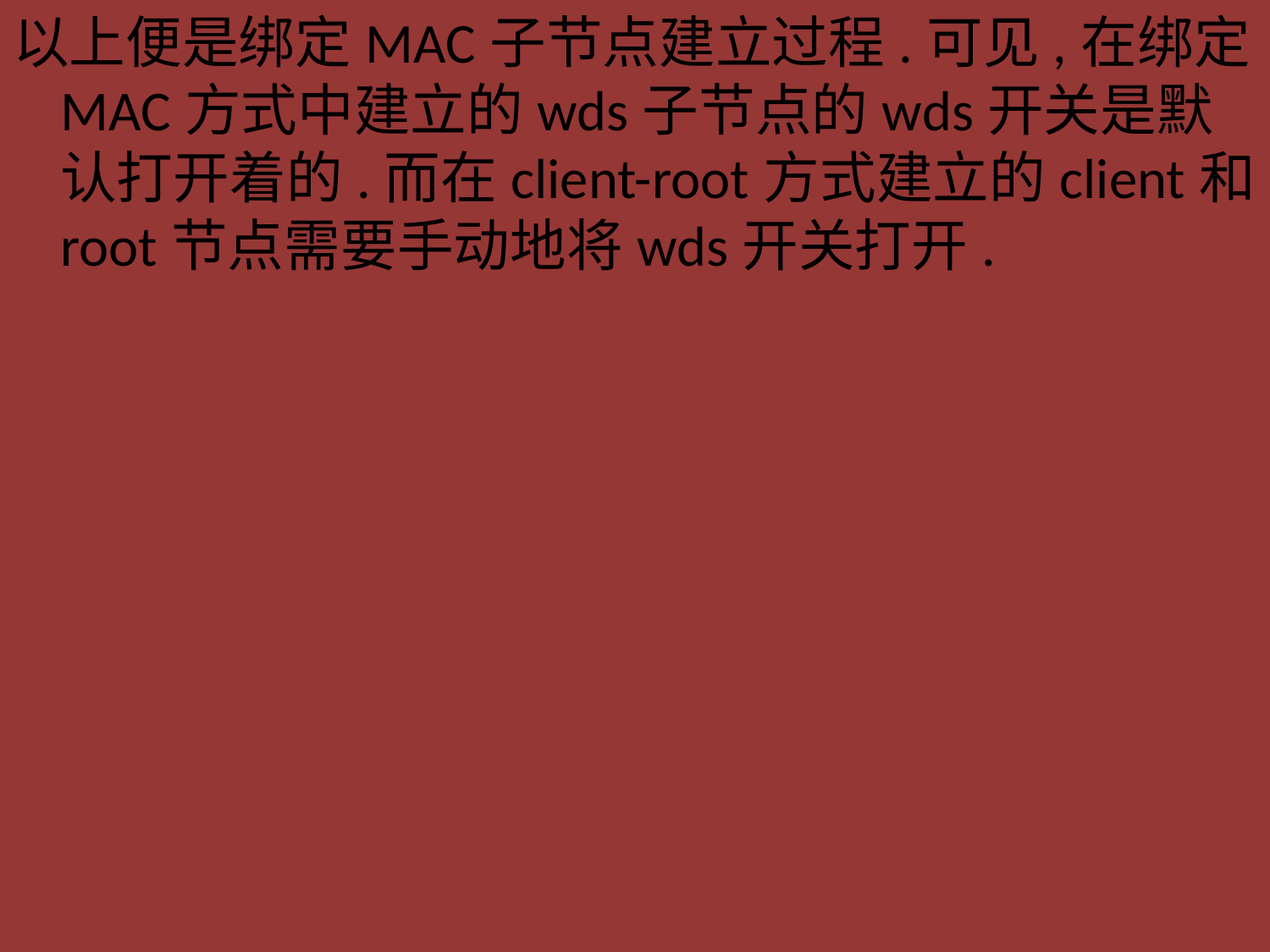

以上便是绑定MAC子节点建立过程.可见,在绑定MAC方式中建立的wds子节点的wds开关是默认打开着的.而在client-root方式建立的client和root节点需要手动地将wds开关打开.